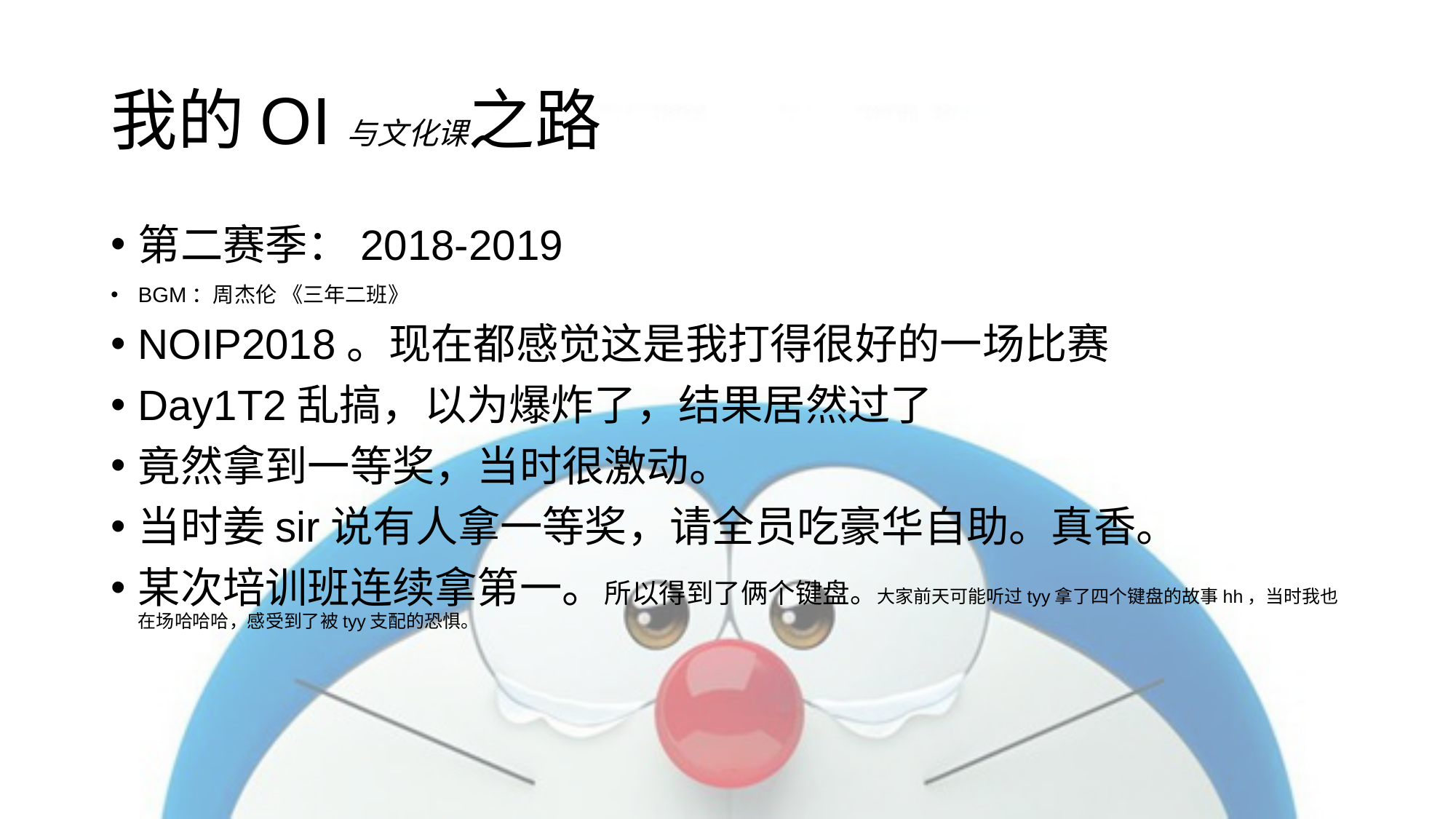

# 我的OI与文化课之路
第二赛季：2018-2019
BGM：周杰伦 《三年二班》
NOIP2018。现在都感觉这是我打得很好的一场比赛
Day1T2乱搞，以为爆炸了，结果居然过了
竟然拿到一等奖，当时很激动。
当时姜sir说有人拿一等奖，请全员吃豪华自助。真香。
某次培训班连续拿第一。所以得到了俩个键盘。大家前天可能听过tyy拿了四个键盘的故事hh，当时我也在场哈哈哈，感受到了被tyy支配的恐惧。